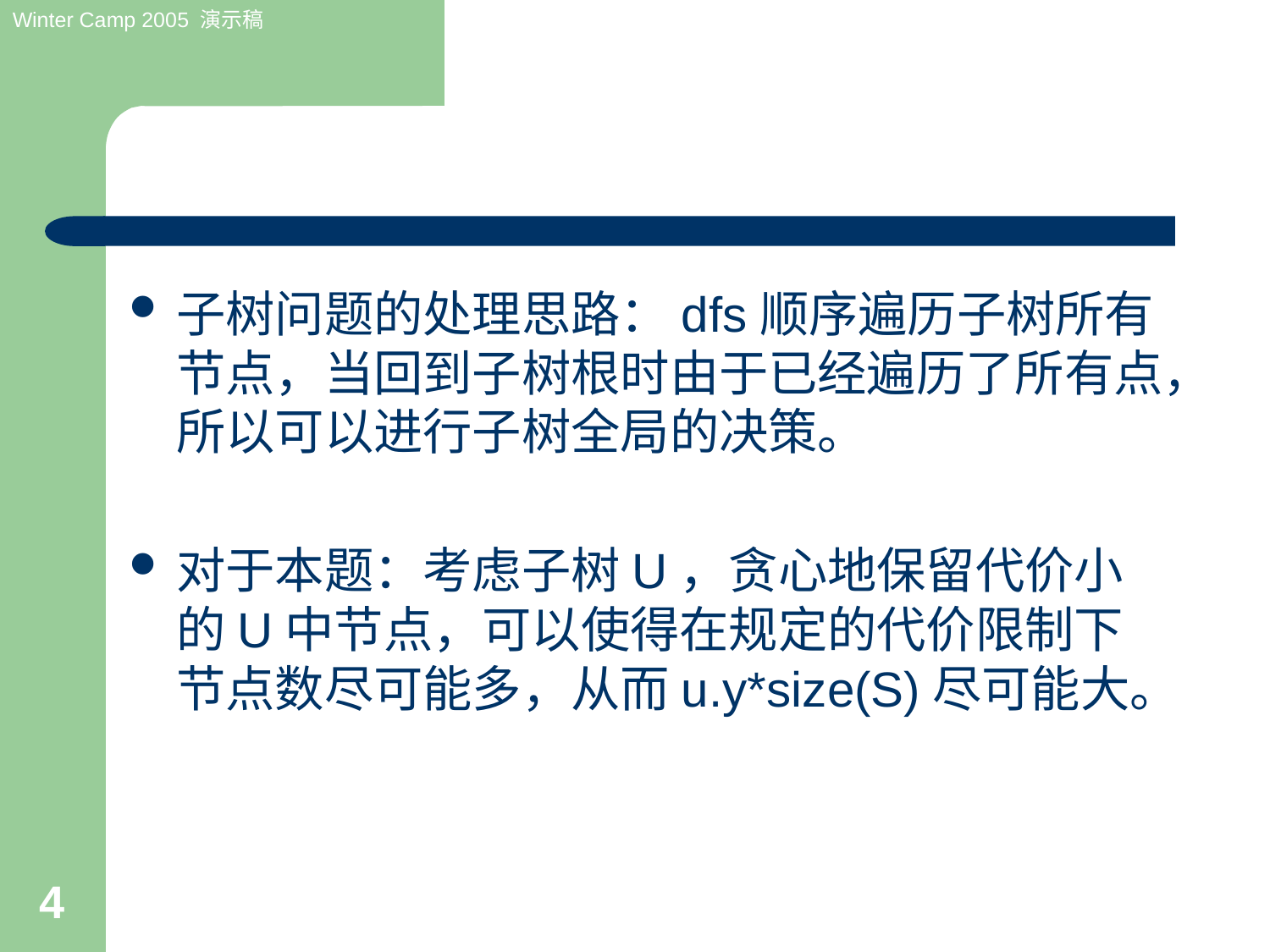

#
子树问题的处理思路：dfs顺序遍历子树所有节点，当回到子树根时由于已经遍历了所有点，所以可以进行子树全局的决策。

对于本题：考虑子树U，贪心地保留代价小的U中节点，可以使得在规定的代价限制下节点数尽可能多，从而u.y*size(S)尽可能大。
4